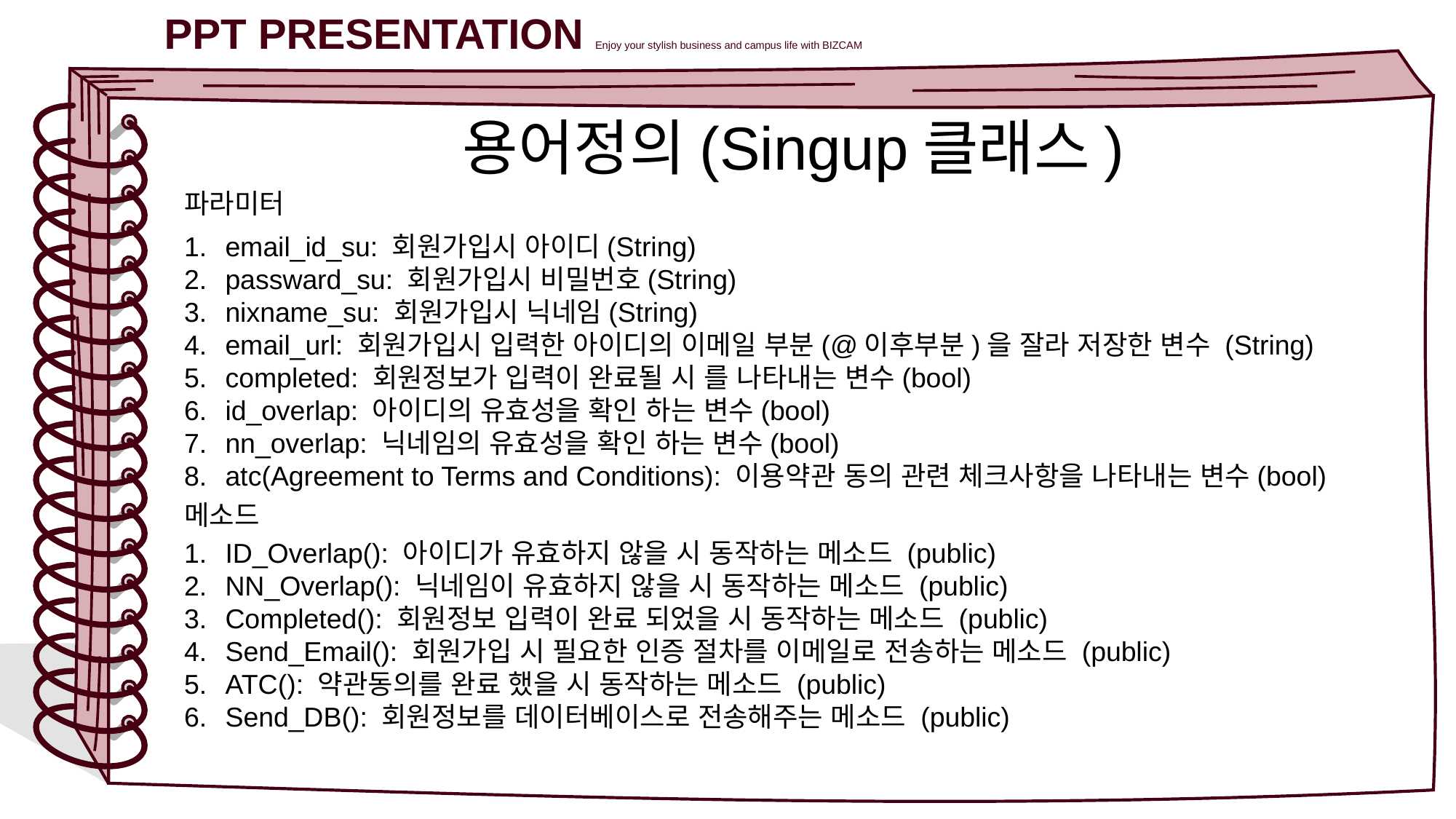

PPT PRESENTATION Enjoy your stylish business and campus life with BIZCAM

용어정의(Singup클래스)
파라미터
email_id_su: 회원가입시 아이디(String)
passward_su: 회원가입시 비밀번호(String)
nixname_su: 회원가입시 닉네임(String)
email_url: 회원가입시 입력한 아이디의 이메일 부분(@이후부분)을 잘라 저장한 변수 (String)
completed: 회원정보가 입력이 완료될 시 를 나타내는 변수(bool)
id_overlap: 아이디의 유효성을 확인 하는 변수(bool)
nn_overlap: 닉네임의 유효성을 확인 하는 변수(bool)
atc(Agreement to Terms and Conditions): 이용약관 동의 관련 체크사항을 나타내는 변수(bool)
메소드
ID_Overlap(): 아이디가 유효하지 않을 시 동작하는 메소드 (public)
NN_Overlap(): 닉네임이 유효하지 않을 시 동작하는 메소드 (public)
Completed(): 회원정보 입력이 완료 되었을 시 동작하는 메소드 (public)
Send_Email(): 회원가입 시 필요한 인증 절차를 이메일로 전송하는 메소드 (public)
ATC(): 약관동의를 완료 했을 시 동작하는 메소드 (public)
Send_DB(): 회원정보를 데이터베이스로 전송해주는 메소드 (public)